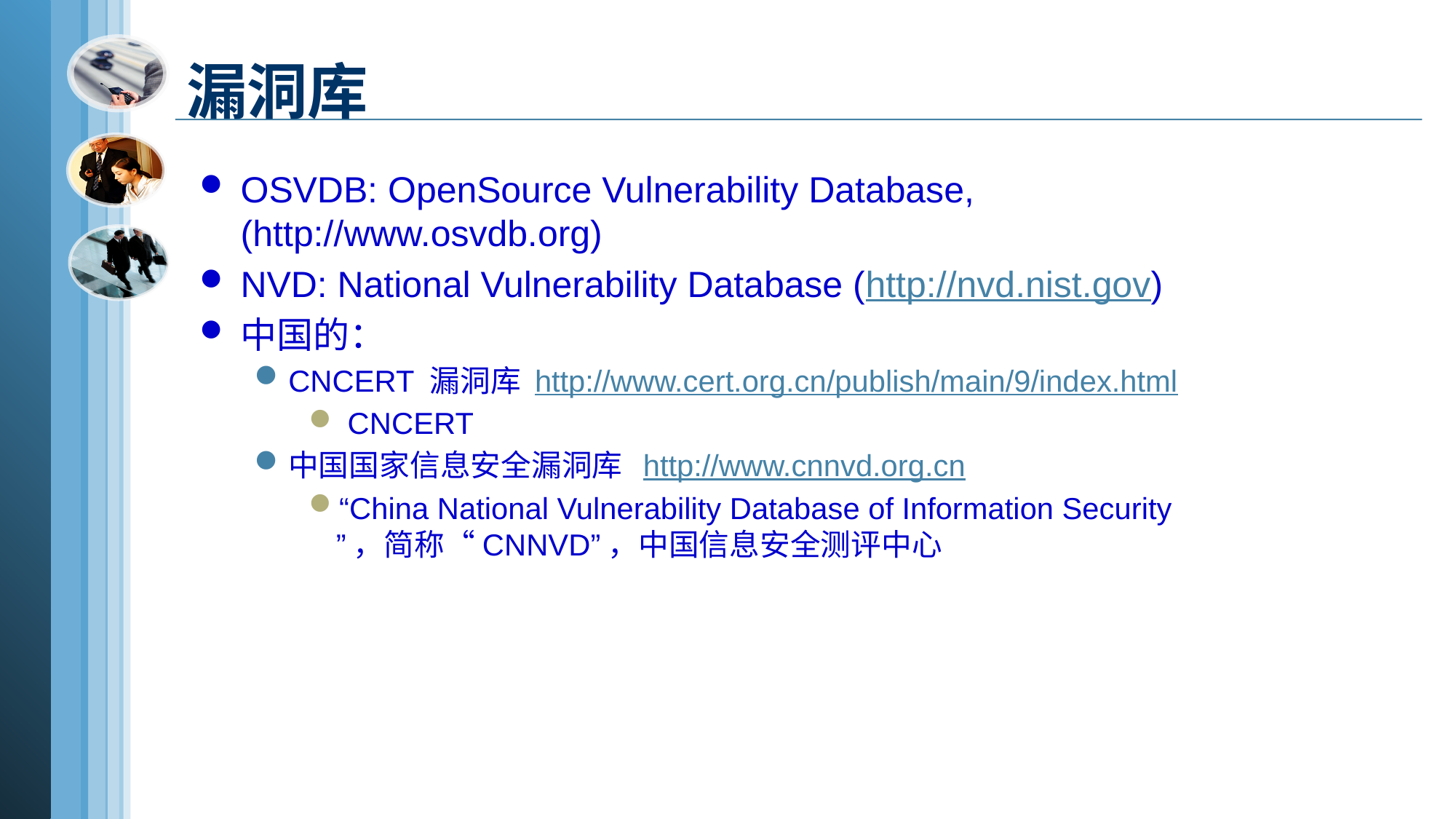

# 漏洞库
OSVDB: OpenSource Vulnerability Database, (http://www.osvdb.org)
NVD: National Vulnerability Database (http://nvd.nist.gov)
中国的：
CNCERT 漏洞库 http://www.cert.org.cn/publish/main/9/index.html
 CNCERT
中国国家信息安全漏洞库  http://www.cnnvd.org.cn
“China National Vulnerability Database of Information Security ”，简称“CNNVD”，中国信息安全测评中心